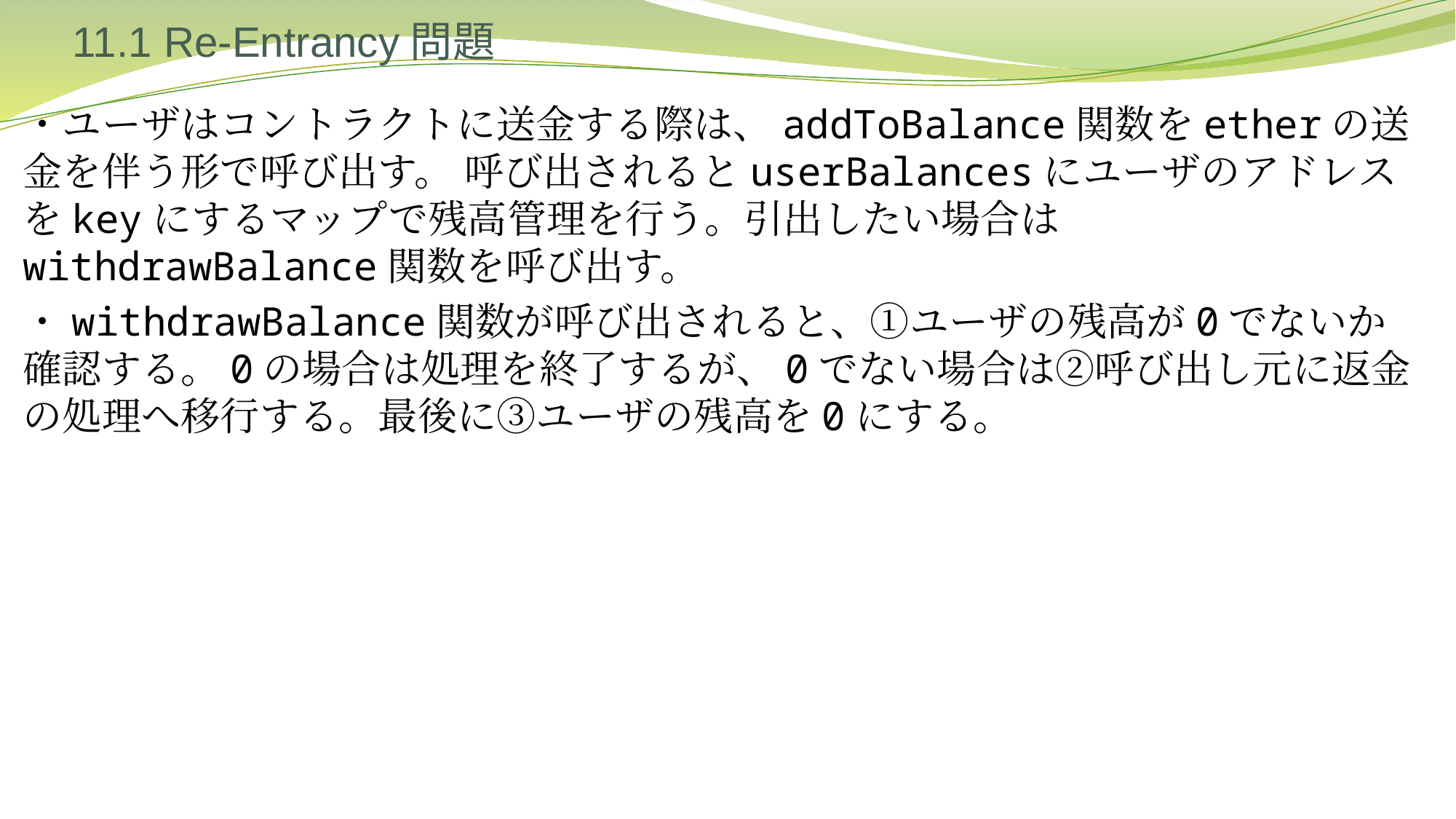

# 11.1 Re-Entrancy問題

・ユーザはコントラクトに送金する際は、addToBalance関数をetherの送金を伴う形で呼び出す。 呼び出されるとuserBalancesにユーザのアドレスをkeyにするマップで残高管理を行う。引出したい場合はwithdrawBalance関数を呼び出す。
・withdrawBalance関数が呼び出されると、①ユーザの残高が0でないか確認する。0の場合は処理を終了するが、0でない場合は②呼び出し元に返金の処理へ移行する。最後に③ユーザの残高を0にする。